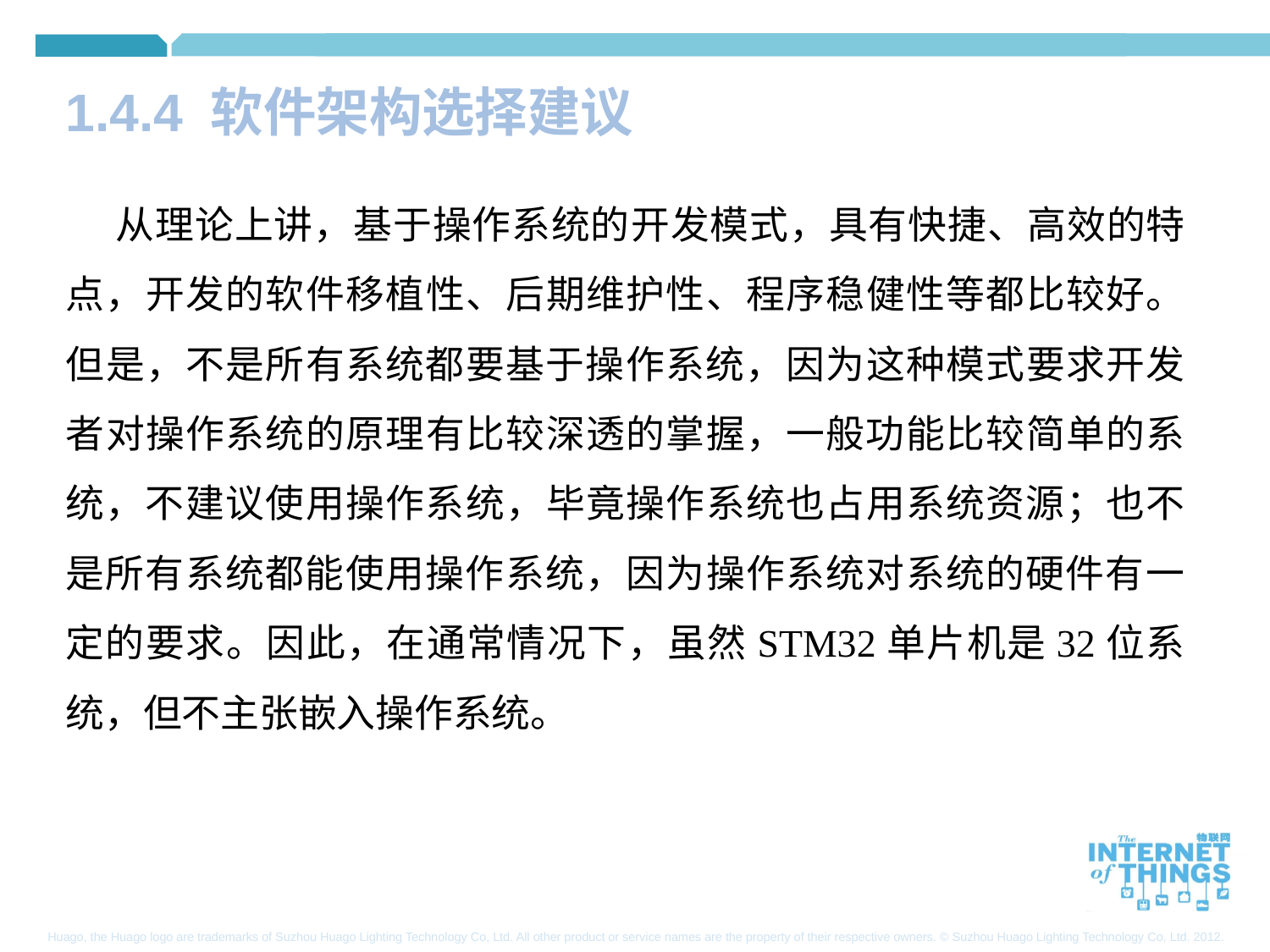

1.4.4 软件架构选择建议
从理论上讲，基于操作系统的开发模式，具有快捷、高效的特点，开发的软件移植性、后期维护性、程序稳健性等都比较好。但是，不是所有系统都要基于操作系统，因为这种模式要求开发者对操作系统的原理有比较深透的掌握，一般功能比较简单的系统，不建议使用操作系统，毕竟操作系统也占用系统资源；也不是所有系统都能使用操作系统，因为操作系统对系统的硬件有一定的要求。因此，在通常情况下，虽然STM32单片机是32位系统，但不主张嵌入操作系统。